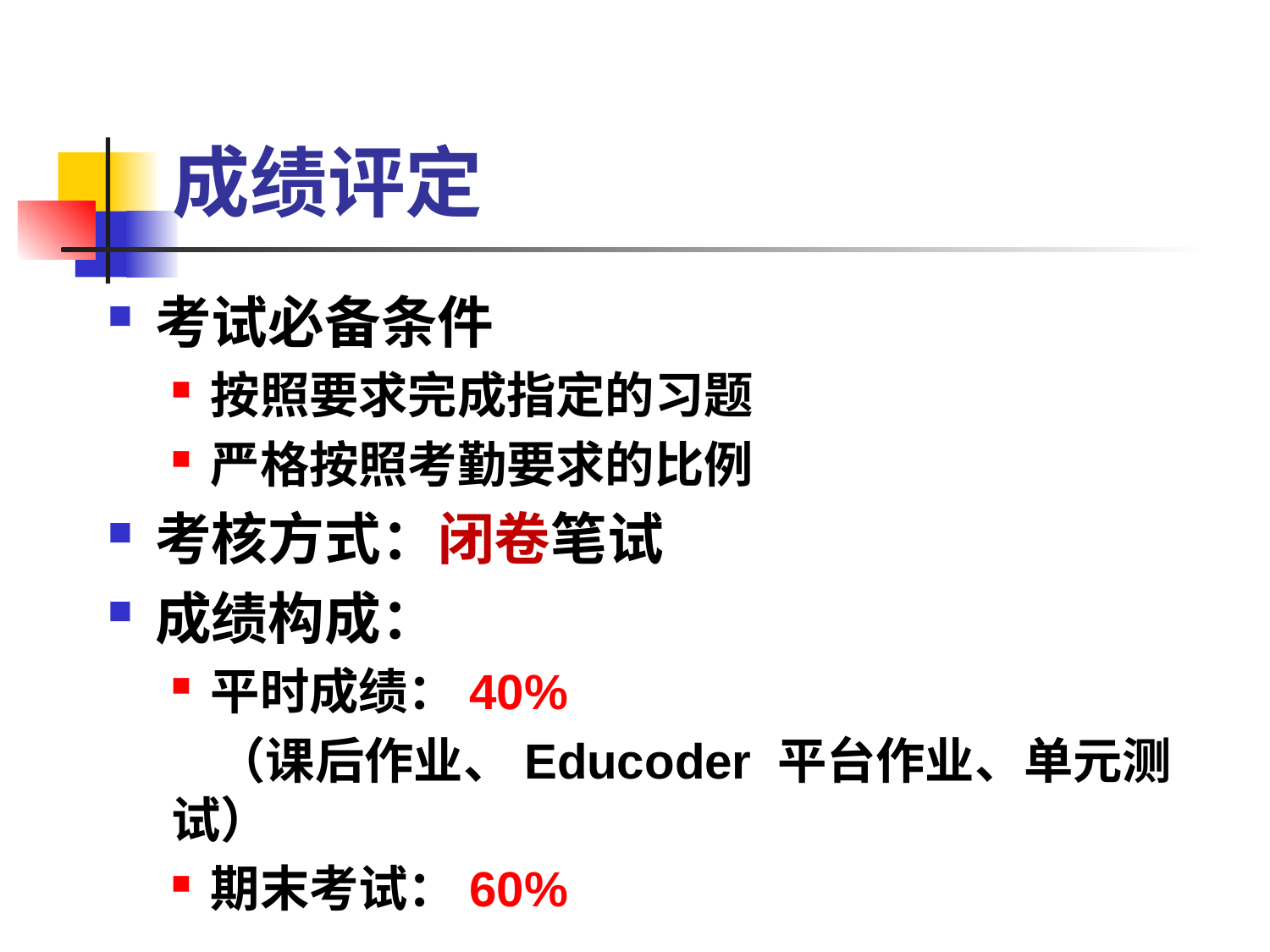

# 成绩评定
考试必备条件
按照要求完成指定的习题
严格按照考勤要求的比例
考核方式：闭卷笔试
成绩构成：
平时成绩：40%
   （课后作业、Educoder 平台作业、单元测试）
期末考试：60%